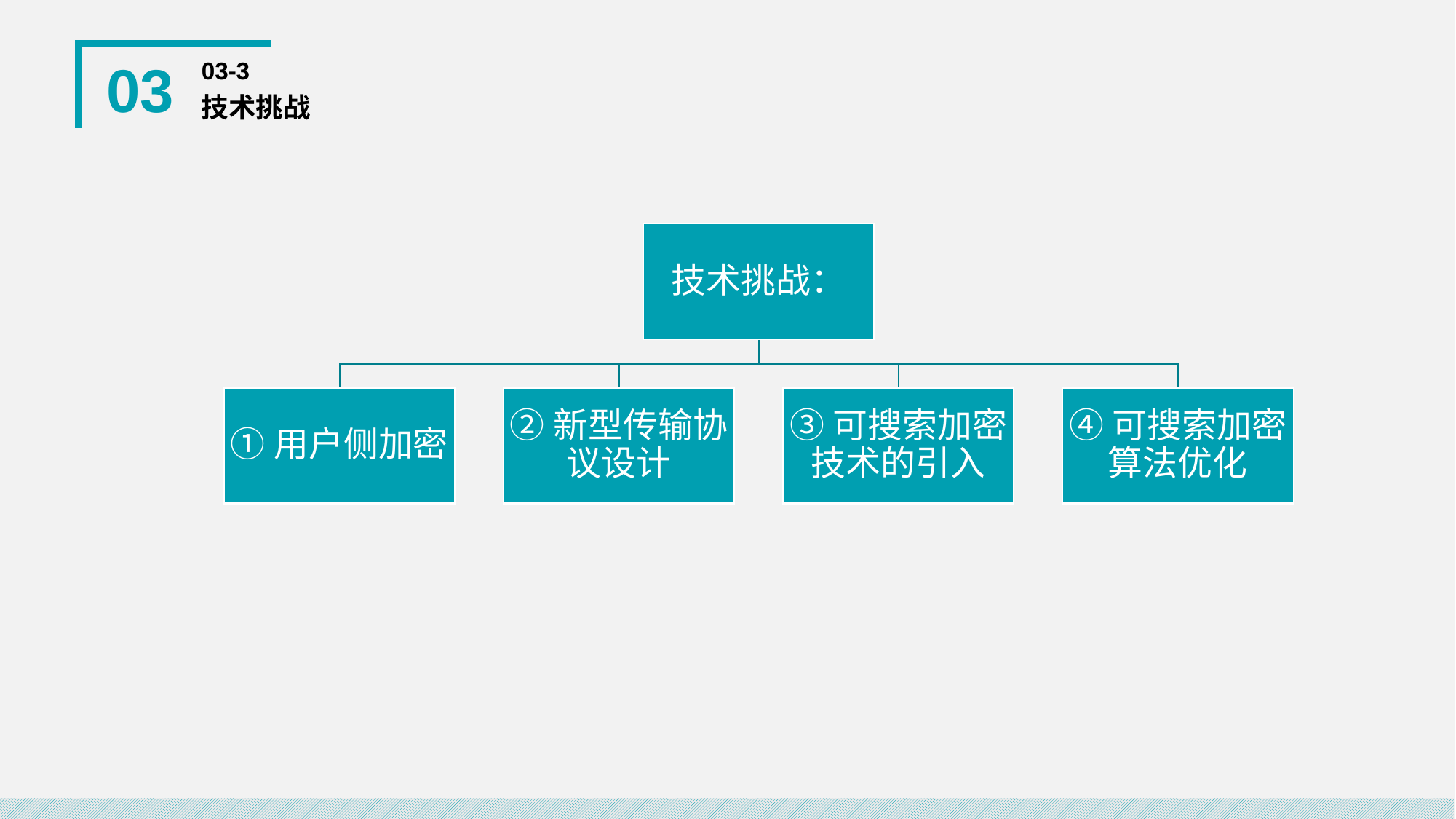

03
03-3
技术挑战
技术挑战：
①用户侧加密
②新型传输协议设计
③可搜索加密技术的引入
④可搜索加密算法优化